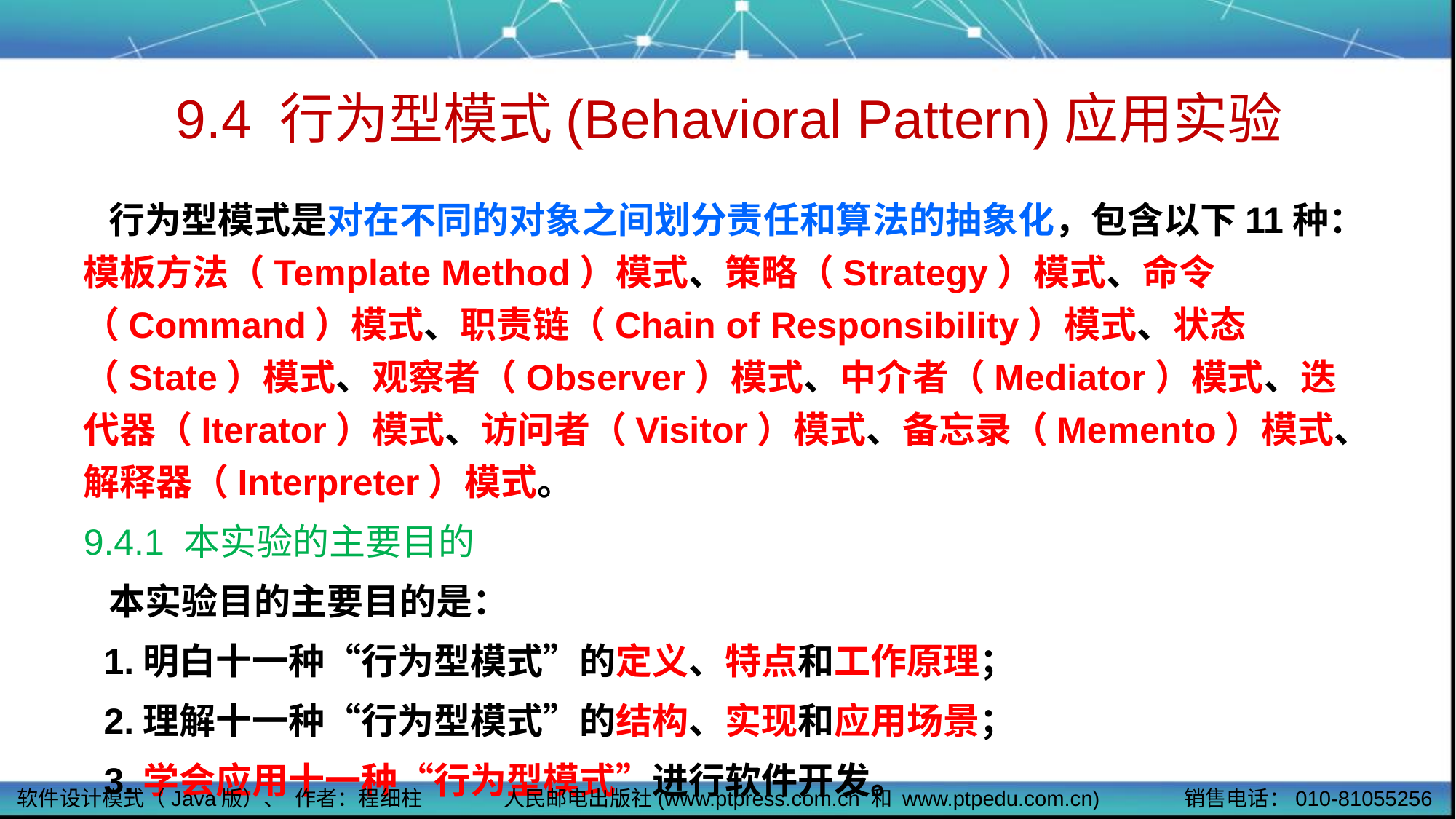

# 9.4 行为型模式(Behavioral Pattern)应用实验
  行为型模式是对在不同的对象之间划分责任和算法的抽象化，包含以下11种：模板方法（Template Method）模式、策略（Strategy）模式、命令（Command）模式、职责链（Chain of Responsibility）模式、状态（State）模式、观察者（Observer）模式、中介者（Mediator）模式、迭代器（Iterator）模式、访问者（Visitor）模式、备忘录（Memento）模式、解释器（Interpreter）模式。
9.4.1 本实验的主要目的
  本实验目的主要目的是：
  1.明白十一种“行为型模式”的定义、特点和工作原理；
  2.理解十一种“行为型模式”的结构、实现和应用场景；
  3.学会应用十一种“行为型模式”进行软件开发。
软件设计模式（Java版）、  作者：程细柱
人民邮电出版社(www.ptpress.com.cn 和 www.ptpedu.com.cn)
销售电话：010-81055256